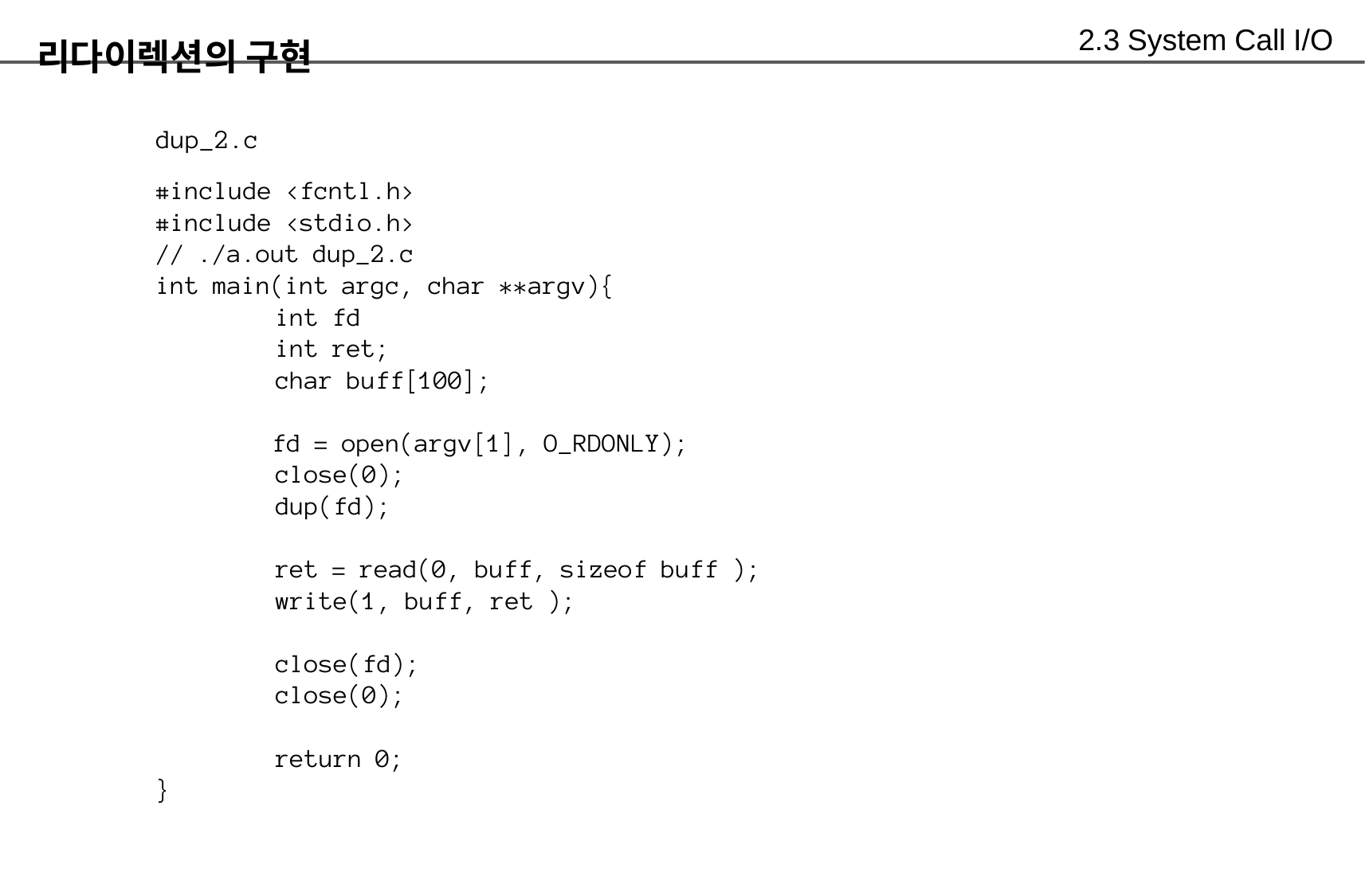

2.3 System Call I/O
리다이렉션의 구현

	dup_2.c

	#include  <fcntl.h>
	#include  <stdio.h>
	//  ./a.out  dup_2.c
	int  main(int  argc,  char  **argv){
			int  fd
			int  ret;
			char  buff[100];

		fd  =  open(argv[1],  O_RDONLY);
			close(0);
			dup(fd);

			ret  =  read(0,  buff,  sizeof  buff  );
			write(1,  buff,  ret  );

			close(fd);
			close(0);

			return  0;
	}